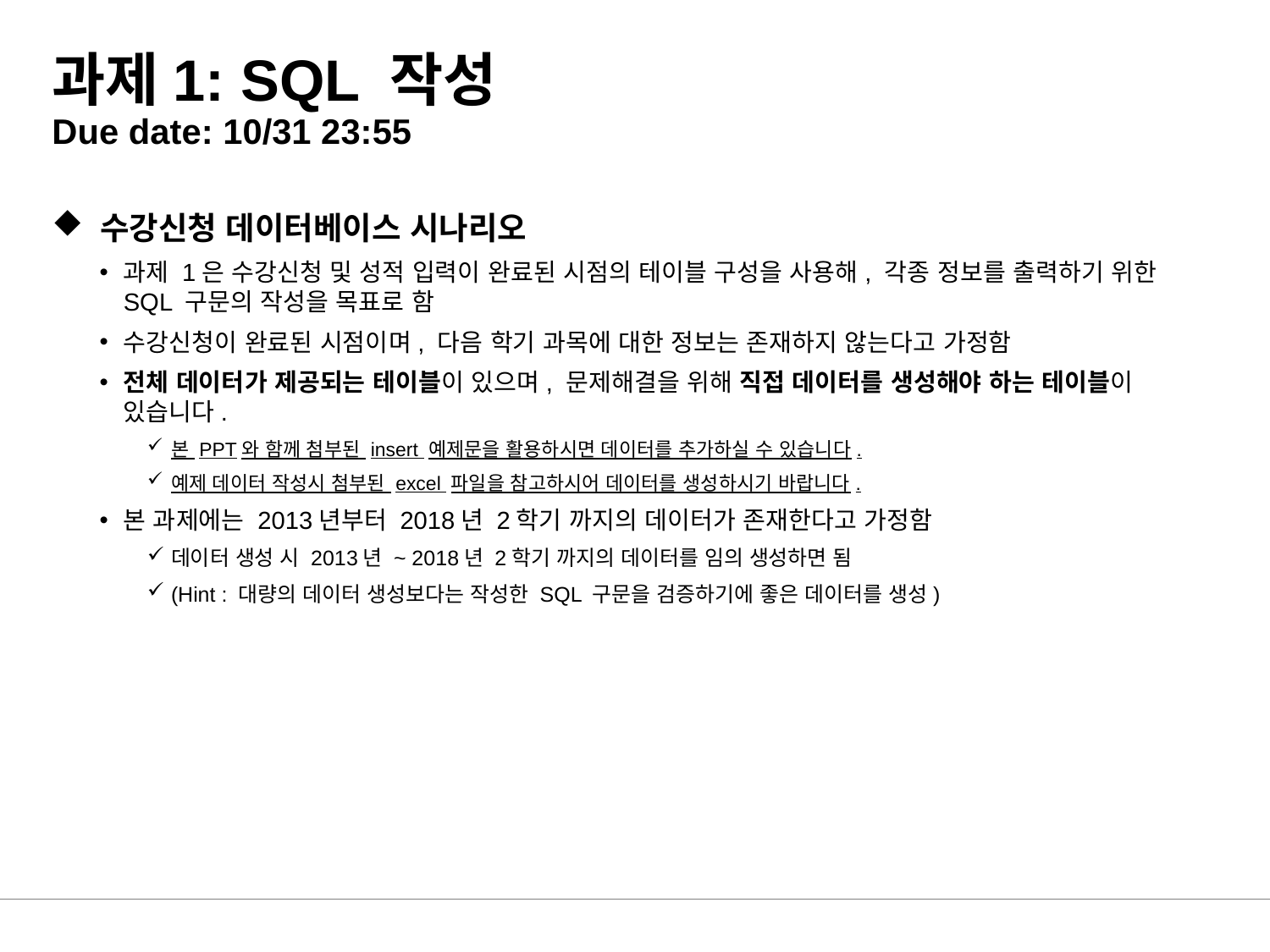

# 과제1: SQL 작성 Due date: 10/31 23:55
 수강신청 데이터베이스 시나리오
과제 1은 수강신청 및 성적 입력이 완료된 시점의 테이블 구성을 사용해, 각종 정보를 출력하기 위한 SQL 구문의 작성을 목표로 함
수강신청이 완료된 시점이며, 다음 학기 과목에 대한 정보는 존재하지 않는다고 가정함
전체 데이터가 제공되는 테이블이 있으며, 문제해결을 위해 직접 데이터를 생성해야 하는 테이블이 있습니다.
본 PPT와 함께 첨부된 insert 예제문을 활용하시면 데이터를 추가하실 수 있습니다.
예제 데이터 작성시 첨부된 excel 파일을 참고하시어 데이터를 생성하시기 바랍니다.
본 과제에는 2013년부터 2018년 2학기 까지의 데이터가 존재한다고 가정함
데이터 생성 시 2013년 ~ 2018년 2학기 까지의 데이터를 임의 생성하면 됨
(Hint : 대량의 데이터 생성보다는 작성한 SQL 구문을 검증하기에 좋은 데이터를 생성)